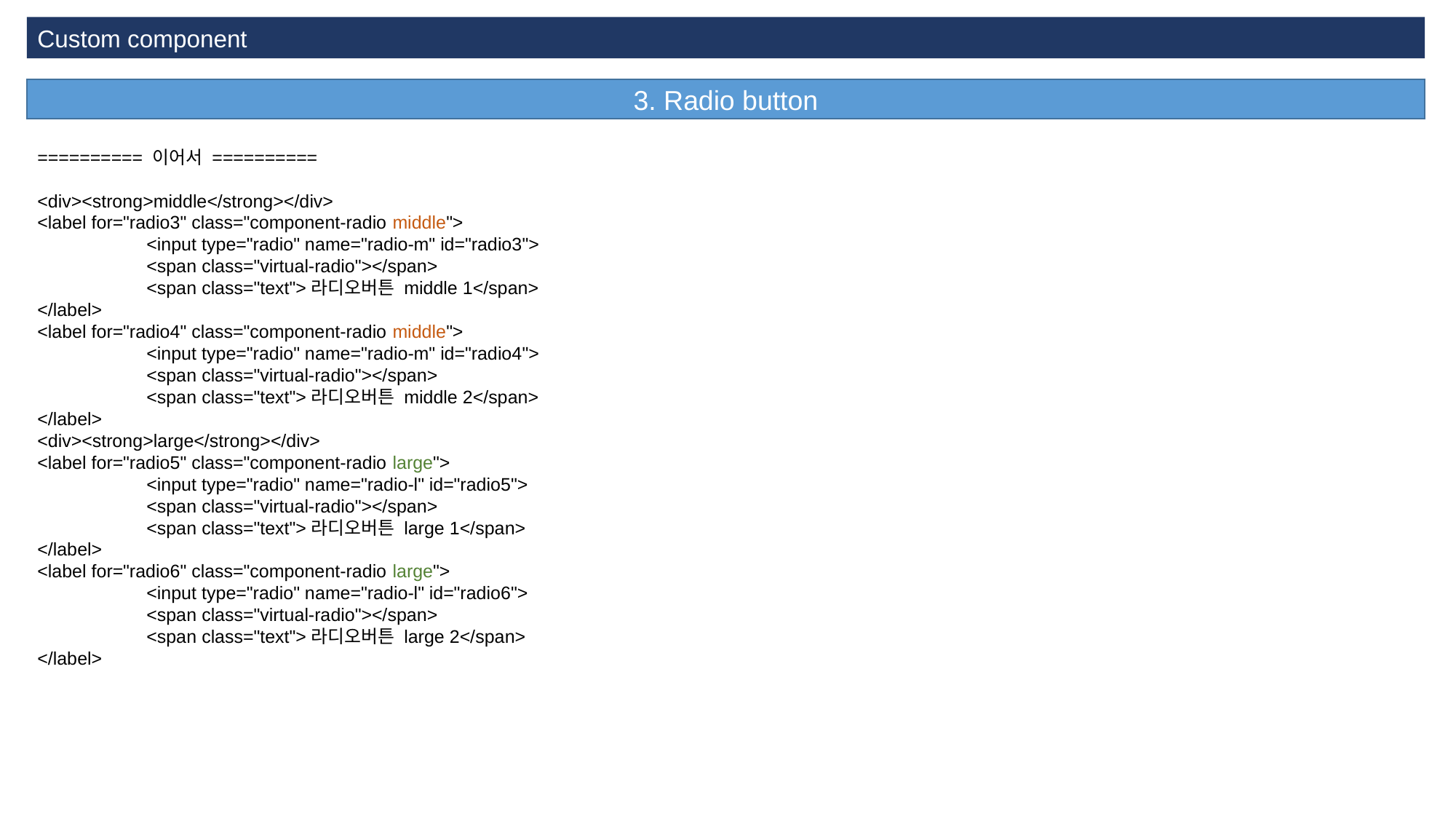

Custom component
3. Radio button
========== 이어서 ==========

<div><strong>middle</strong></div>
<label for="radio3" class="component-radio middle">
	<input type="radio" name="radio-m" id="radio3">
	<span class="virtual-radio"></span>
	<span class="text">라디오버튼 middle 1</span>
</label>
<label for="radio4" class="component-radio middle">
	<input type="radio" name="radio-m" id="radio4">
	<span class="virtual-radio"></span>
	<span class="text">라디오버튼 middle 2</span>
</label>
<div><strong>large</strong></div>
<label for="radio5" class="component-radio large">
	<input type="radio" name="radio-l" id="radio5">
	<span class="virtual-radio"></span>
	<span class="text">라디오버튼 large 1</span>
</label>
<label for="radio6" class="component-radio large">
	<input type="radio" name="radio-l" id="radio6">
	<span class="virtual-radio"></span>
	<span class="text">라디오버튼 large 2</span>
</label>